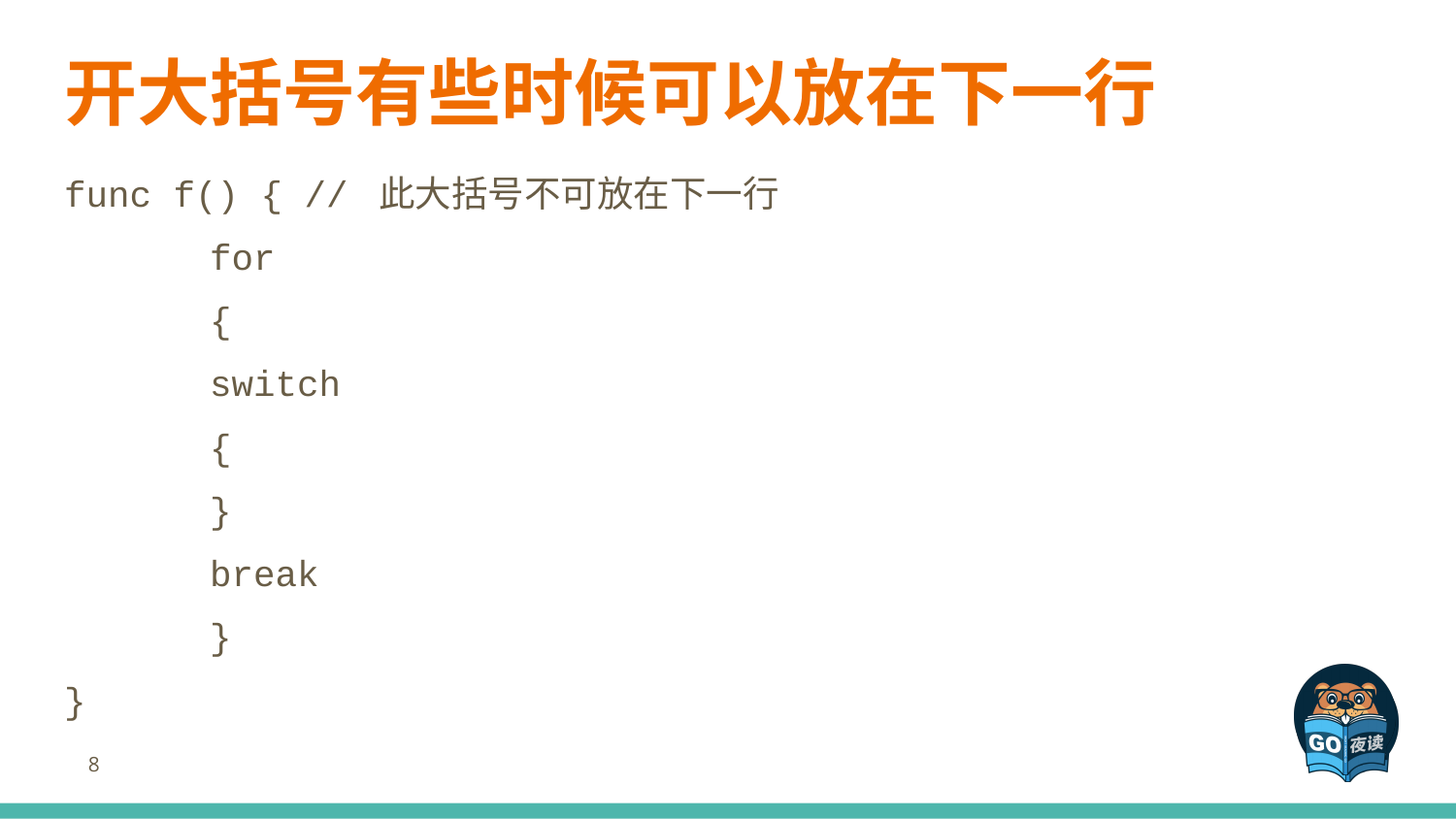

# 开大括号有些时候可以放在下一行
func f() { // 此大括号不可放在下一行
 	for
 	{
      	switch
      	{
      	}
      	break
 	}
}
8